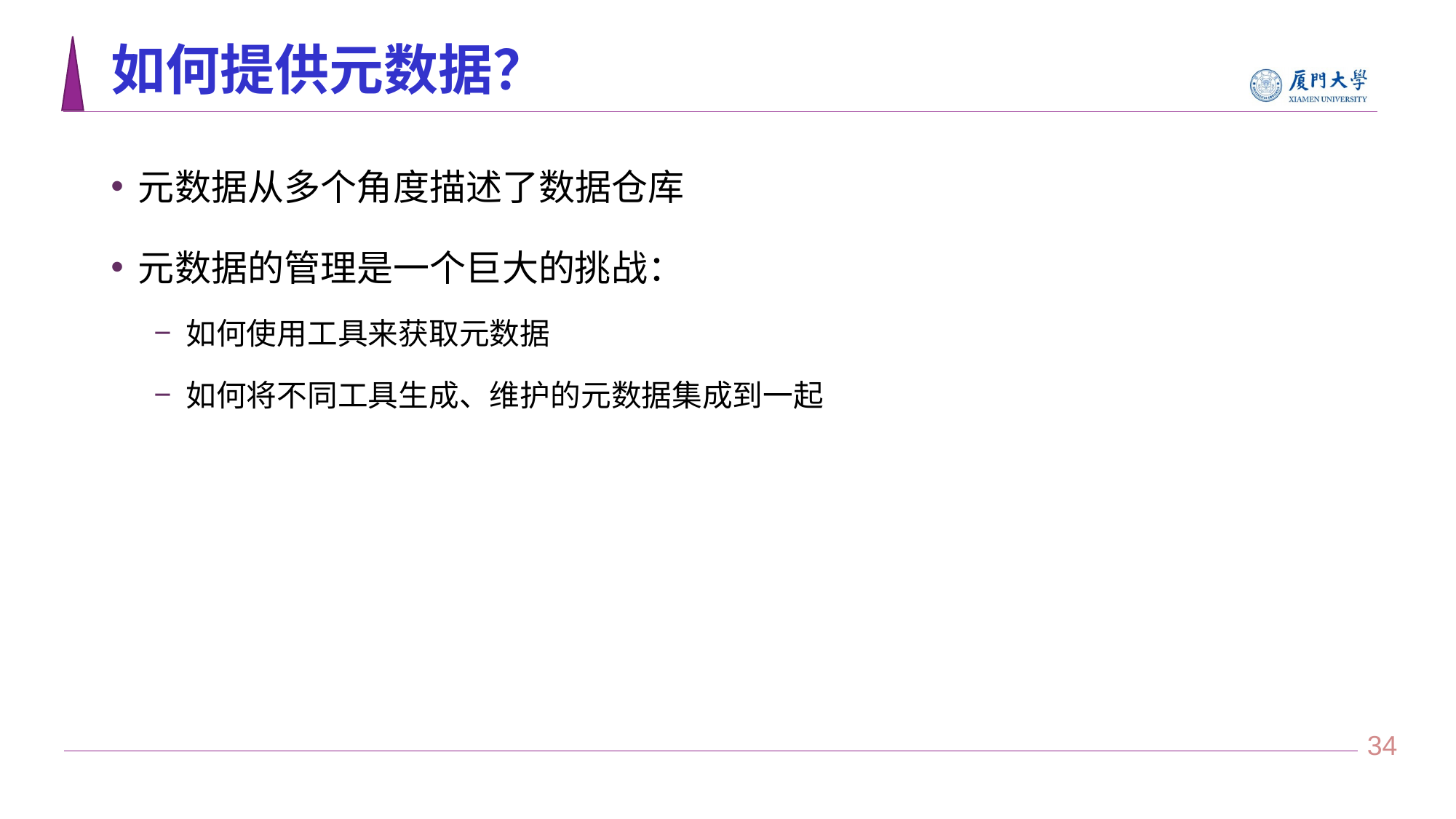

# 如何提供元数据？
元数据从多个角度描述了数据仓库
元数据的管理是一个巨大的挑战：
如何使用工具来获取元数据
如何将不同工具生成、维护的元数据集成到一起
34